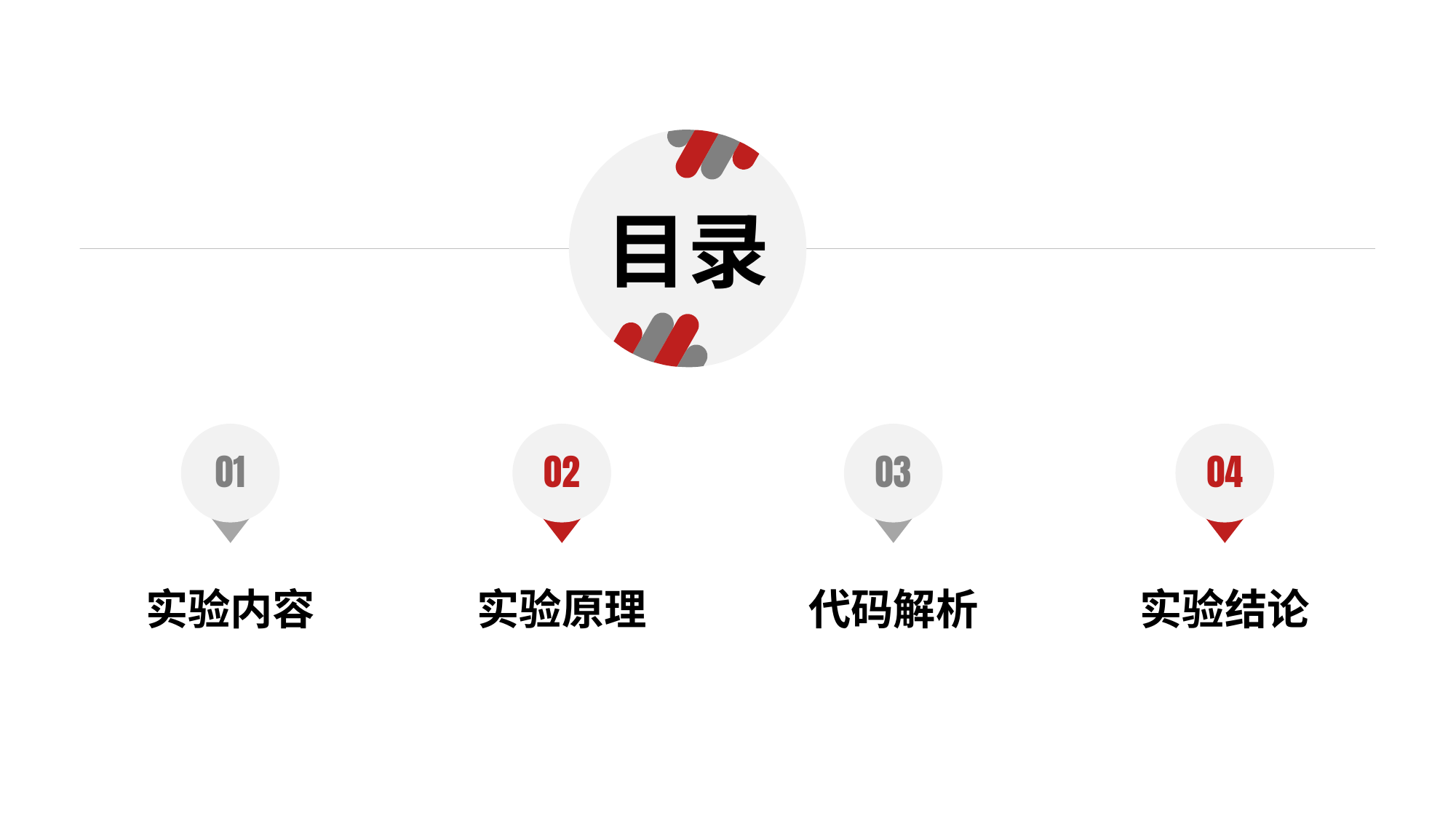

目录

01
02
03
04

实验内容
实验原理
代码解析
实验结论